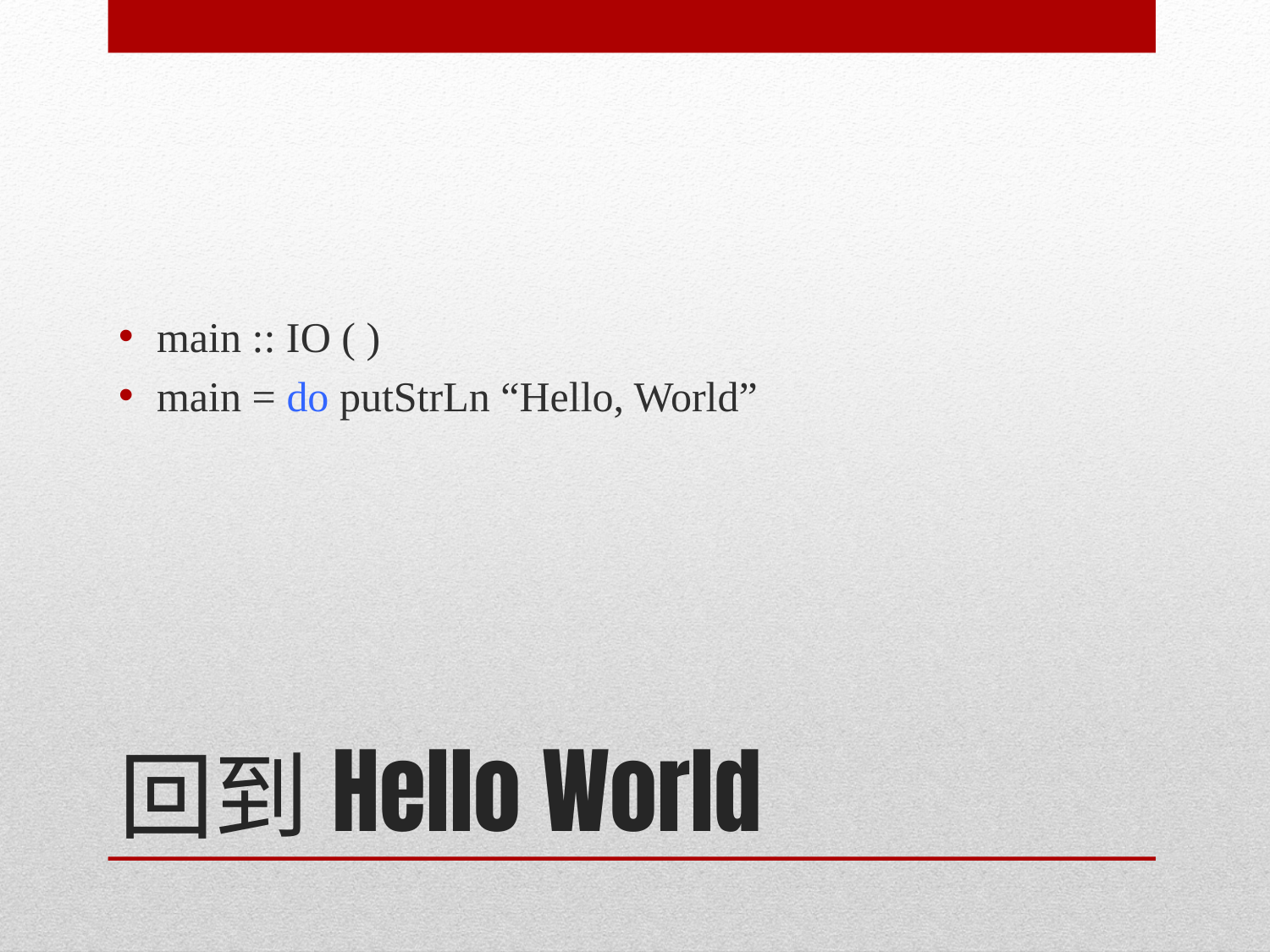

main :: IO ( )
main = do putStrLn “Hello, World”
# 回到Hello World